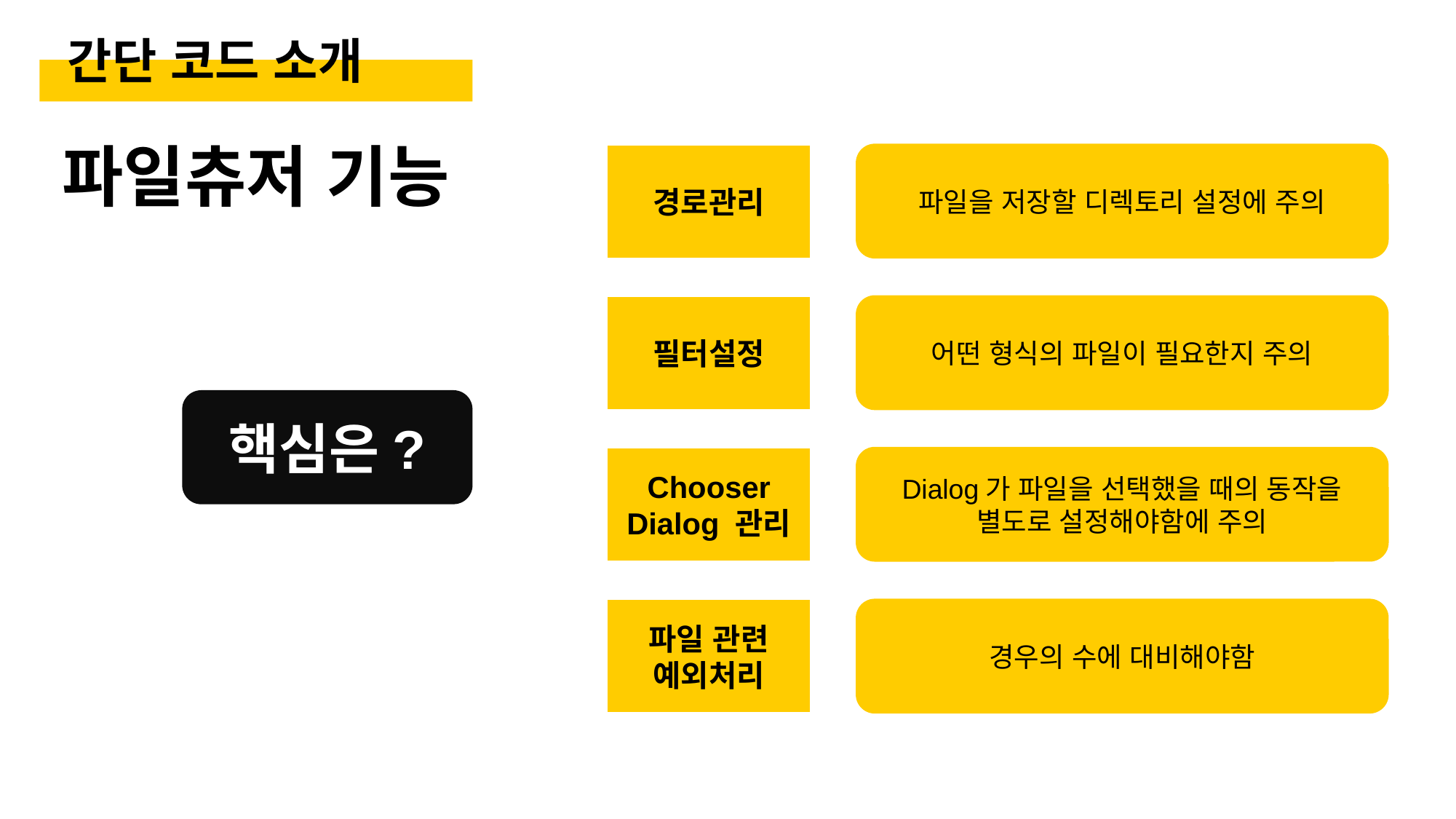

간단 코드 소개

파일츄저 기능
파일을 저장할 디렉토리 설정에 주의
경로관리
어떤 형식의 파일이 필요한지 주의
필터설정
핵심은?
Dialog가 파일을 선택했을 때의 동작을 별도로 설정해야함에 주의
Chooser
Dialog 관리
경우의 수에 대비해야함
파일 관련
예외처리